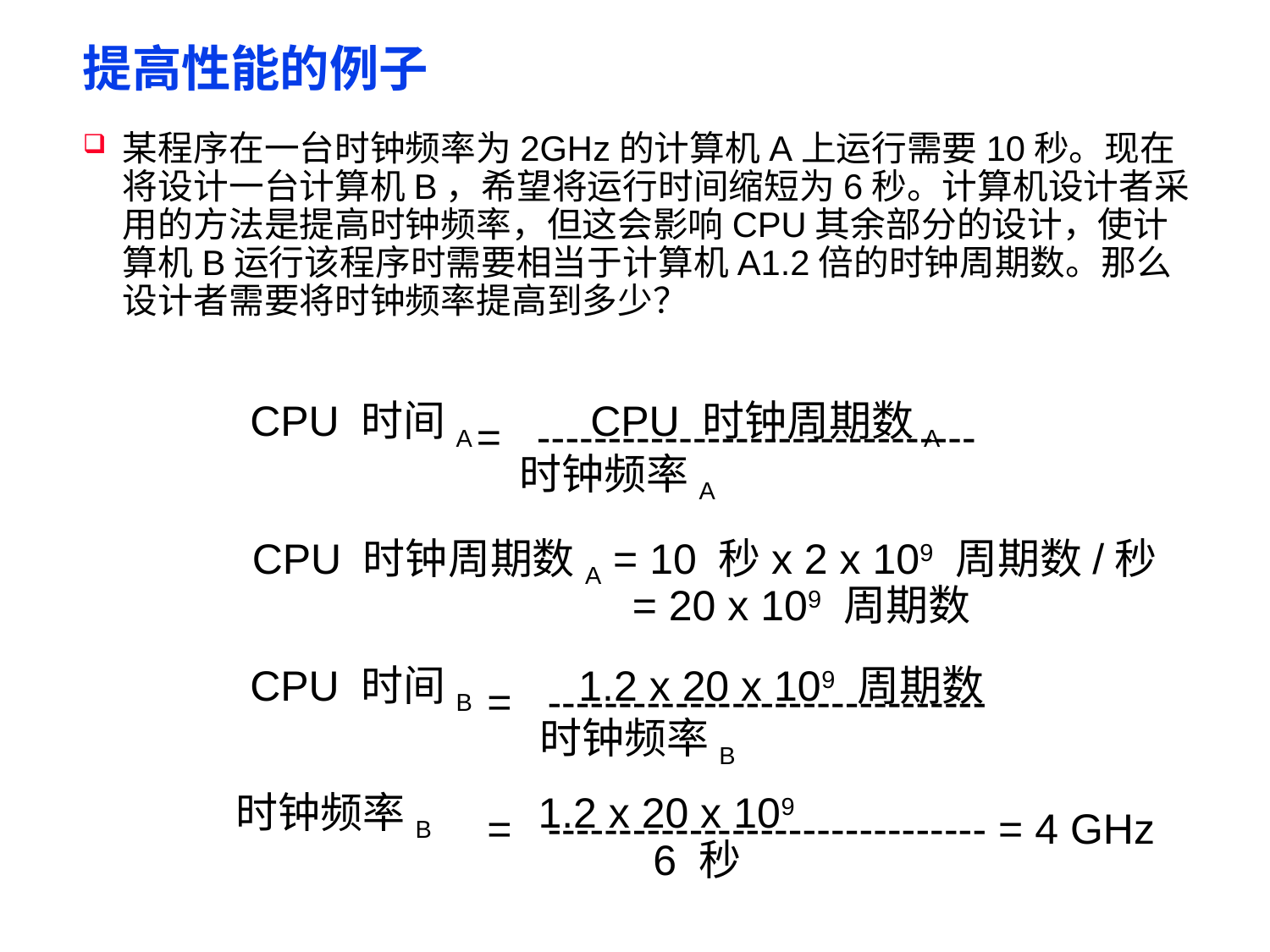

# 提高性能的例子
某程序在一台时钟频率为2GHz的计算机A上运行需要10秒。现在将设计一台计算机B，希望将运行时间缩短为6秒。计算机设计者采用的方法是提高时钟频率，但这会影响CPU其余部分的设计，使计算机B运行该程序时需要相当于计算机A1.2倍的时钟周期数。那么设计者需要将时钟频率提高到多少？
               CPU 时间A          CPU 时钟周期数A
                                   =   -------------------------------
                                               时钟频率A
CPU 时钟周期数A = 10 秒x 2 x 109 周期数/秒 				        = 20 x 109 周期数
               CPU 时间B         1.2 x 20 x 109 周期数
                                   =   -------------------------------
                                                时钟频率B
               时钟频率B         1.2 x 20 x 109
                                   =   ------------------------------- = 4 GHz
                                                 6 秒